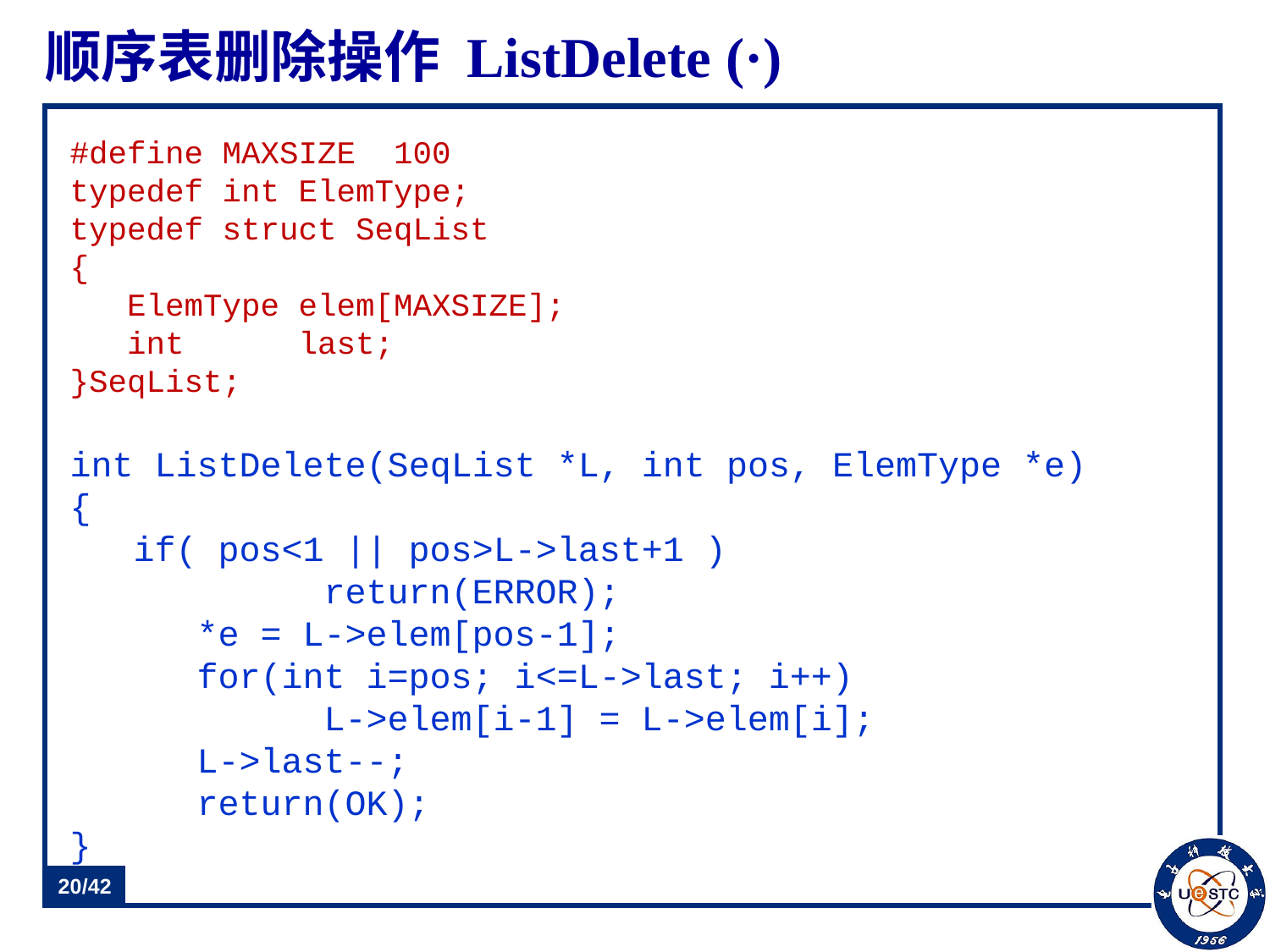

# 顺序表删除操作 ListDelete (·)
#define MAXSIZE  100
typedef int ElemType;
typedef struct SeqList
{
   ElemType elem[MAXSIZE];
   int      last;
}SeqList;

int ListDelete(SeqList *L, int pos, ElemType *e)
{
   if( pos<1 || pos>L->last+1 )
		return(ERROR);
	*e = L->elem[pos-1];
	for(int i=pos; i<=L->last; i++)
		L->elem[i-1] = L->elem[i];
	L->last--;
	return(OK);
}
20/42